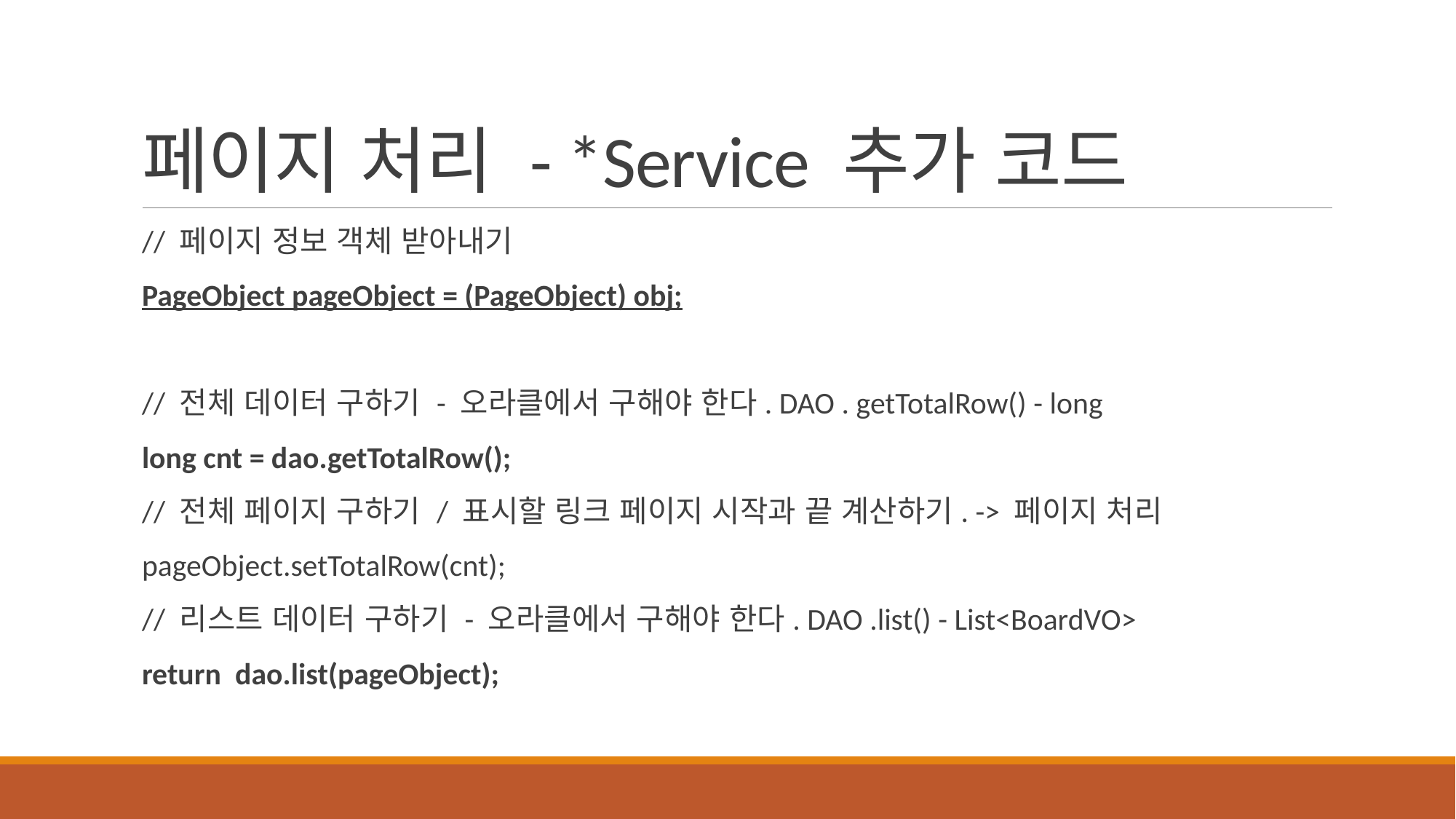

# 페이지 처리 - *Service 추가 코드
// 페이지 정보 객체 받아내기
PageObject pageObject = (PageObject) obj;

// 전체 데이터 구하기 - 오라클에서 구해야 한다. DAO . getTotalRow() - long
long cnt = dao.getTotalRow();
// 전체 페이지 구하기 / 표시할 링크 페이지 시작과 끝 계산하기. -> 페이지 처리
pageObject.setTotalRow(cnt);
// 리스트 데이터 구하기 - 오라클에서 구해야 한다. DAO .list() - List<BoardVO>
return  dao.list(pageObject);